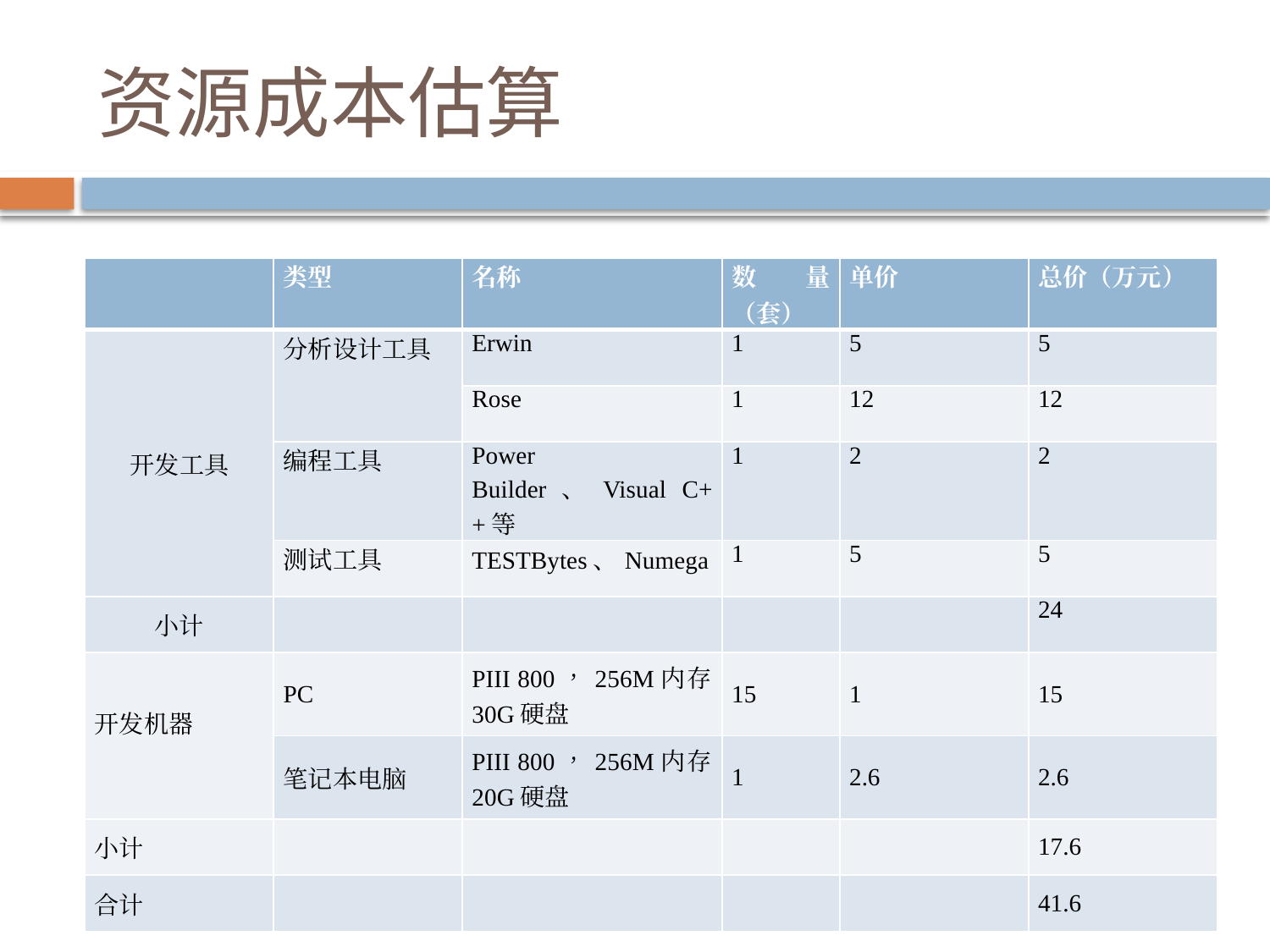

# 资源成本估算
|  | 类型 | 名称 | 数量（套） | 单价 | 总价（万元） |
| --- | --- | --- | --- | --- | --- |
| 开发工具 | 分析设计工具 | Erwin | 1 | 5 | 5 |
|  |  | Rose | 1 | 12 | 12 |
|  | 编程工具 | Power Builder、Visual C++等 | 1 | 2 | 2 |
|  | 测试工具 | TESTBytes、Numega | 1 | 5 | 5 |
| 小计 |  |  |  |  | 24 |
| 开发机器 | PC | PIII 800，256M内存，30G硬盘 | 15 | 1 | 15 |
|  | 笔记本电脑 | PIII 800，256M内存，20G硬盘 | 1 | 2.6 | 2.6 |
| 小计 |  |  |  |  | 17.6 |
| 合计 |  |  |  |  | 41.6 |